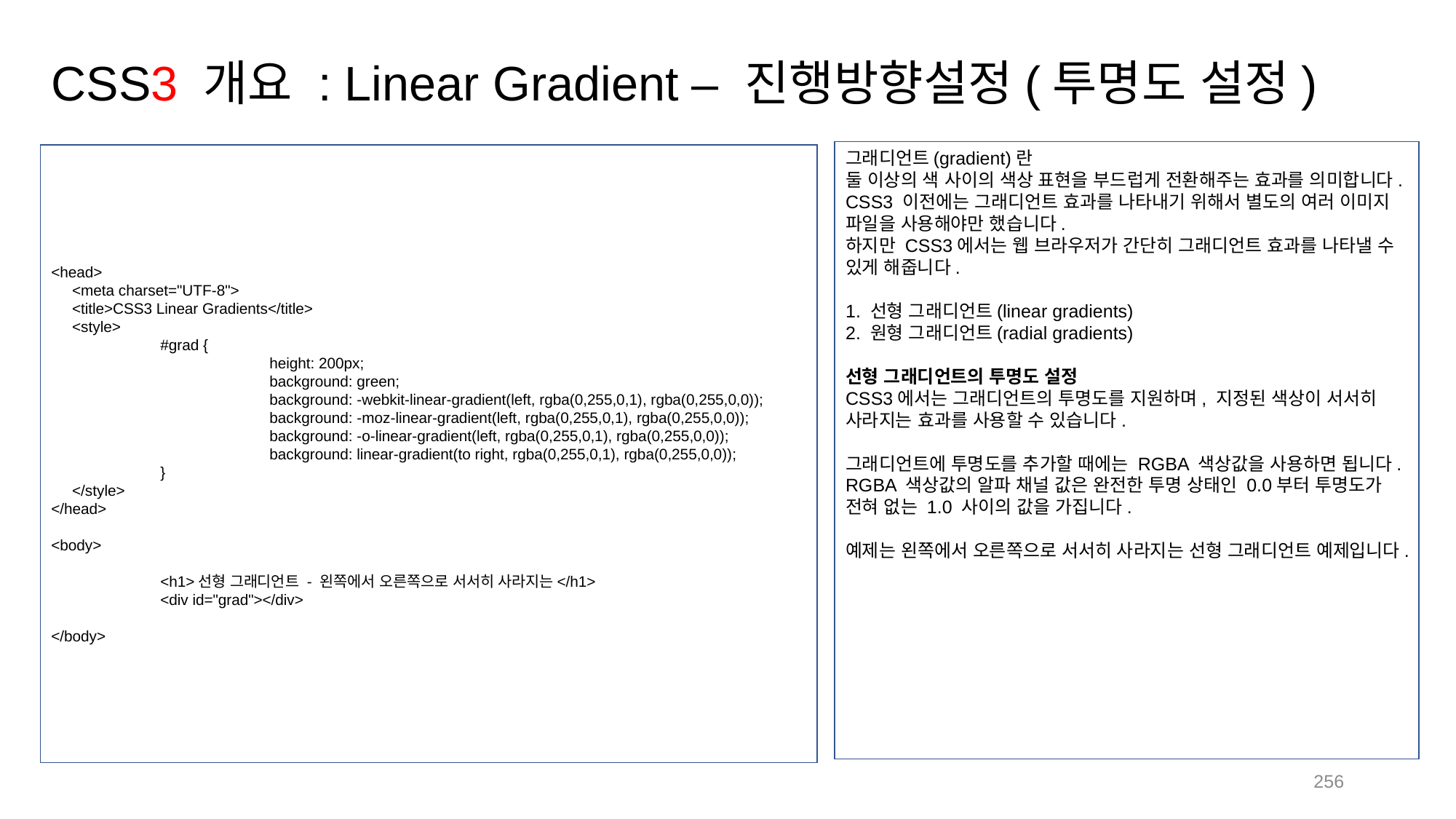

# CSS3 개요 : Linear Gradient – 진행방향설정(투명도 설정)
그래디언트(gradient)란
둘 이상의 색 사이의 색상 표현을 부드럽게 전환해주는 효과를 의미합니다. CSS3 이전에는 그래디언트 효과를 나타내기 위해서 별도의 여러 이미지 파일을 사용해야만 했습니다.
하지만 CSS3에서는 웹 브라우저가 간단히 그래디언트 효과를 나타낼 수 있게 해줍니다.

1. 선형 그래디언트(linear gradients)
2. 원형 그래디언트(radial gradients)

선형 그래디언트의 투명도 설정
CSS3에서는 그래디언트의 투명도를 지원하며, 지정된 색상이 서서히 사라지는 효과를 사용할 수 있습니다.

그래디언트에 투명도를 추가할 때에는 RGBA 색상값을 사용하면 됩니다.
RGBA 색상값의 알파 채널 값은 완전한 투명 상태인 0.0부터 투명도가 전혀 없는 1.0 사이의 값을 가집니다.

예제는 왼쪽에서 오른쪽으로 서서히 사라지는 선형 그래디언트 예제입니다.

<head>
     <meta charset="UTF-8">
     <title>CSS3 Linear Gradients</title>
     <style>
	#grad {
		height: 200px;
		background: green;
		background: -webkit-linear-gradient(left, rgba(0,255,0,1), rgba(0,255,0,0));
		background: -moz-linear-gradient(left, rgba(0,255,0,1), rgba(0,255,0,0));
		background: -o-linear-gradient(left, rgba(0,255,0,1), rgba(0,255,0,0));
		background: linear-gradient(to right, rgba(0,255,0,1), rgba(0,255,0,0));
	}
     </style>
</head>

<body>

	<h1>선형 그래디언트 - 왼쪽에서 오른쪽으로 서서히 사라지는</h1>
	<div id="grad"></div>

</body>
256